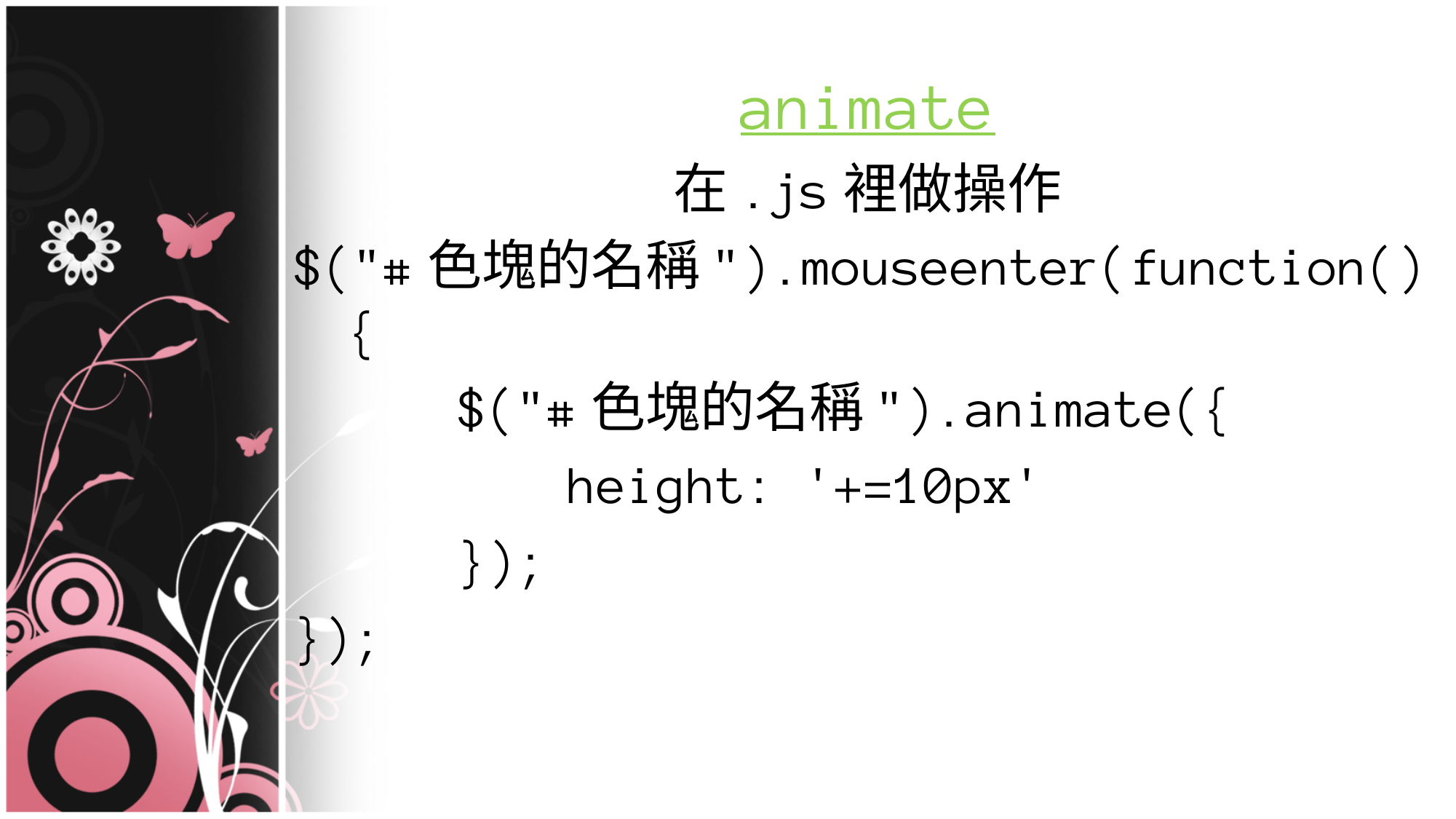

animate
在.js裡做操作
$("#色塊的名稱").mouseenter(function(){
		$("#色塊的名稱").animate({
			height: '+=10px'
		});
});